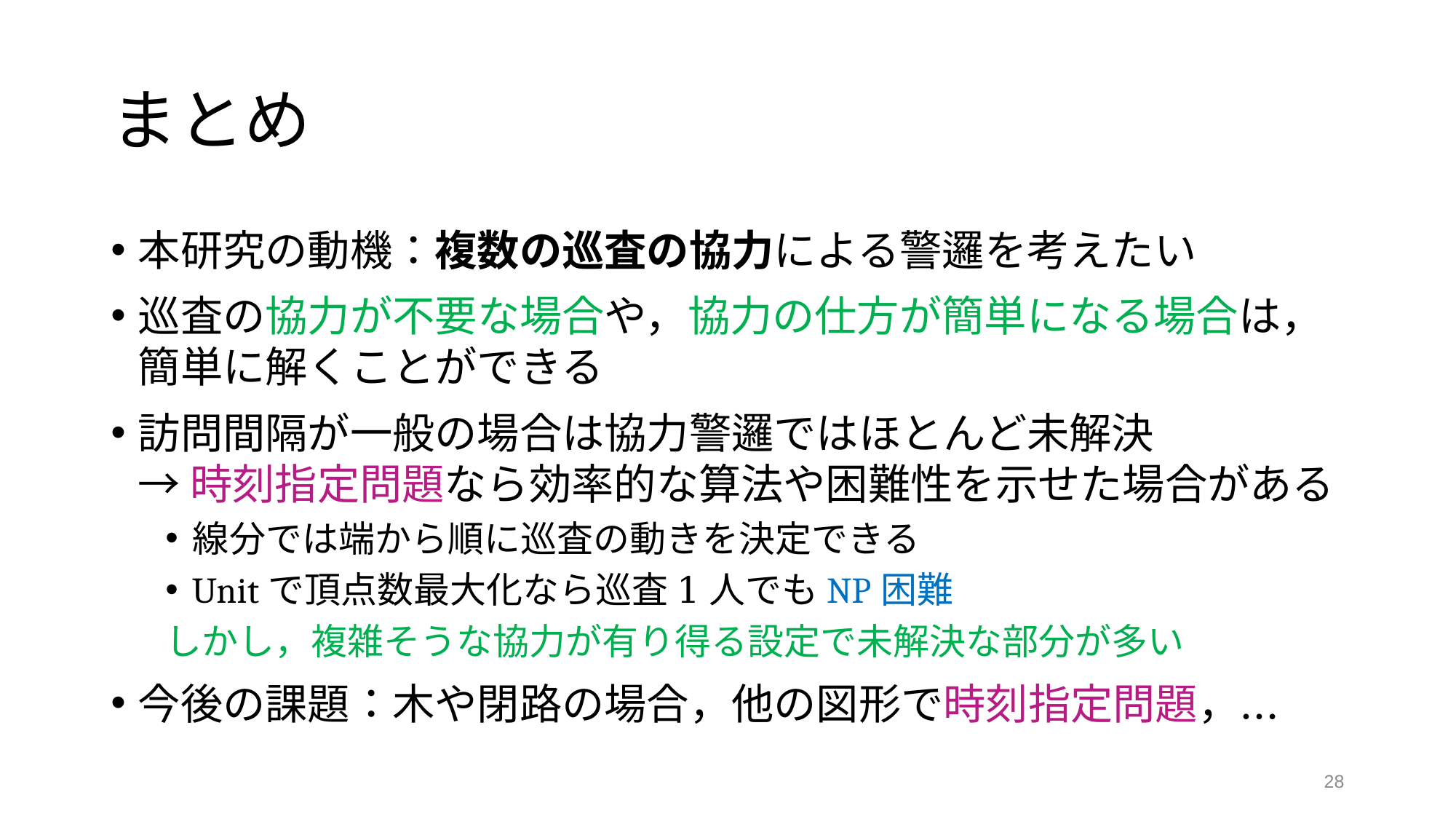

# まとめ
本研究の動機：複数の巡査の協力による警邏を考えたい
巡査の協力が不要な場合や，協力の仕方が簡単になる場合は，簡単に解くことができる
訪問間隔が一般の場合は協力警邏ではほとんど未解決
→ 時刻指定問題なら効率的な算法や困難性を示せた場合がある
線分では端から順に巡査の動きを決定できる
Unitで頂点数最大化なら巡査1人でもNP困難
しかし，複雑そうな協力が有り得る設定で未解決な部分が多い
今後の課題：木や閉路の場合，他の図形で時刻指定問題，…
28